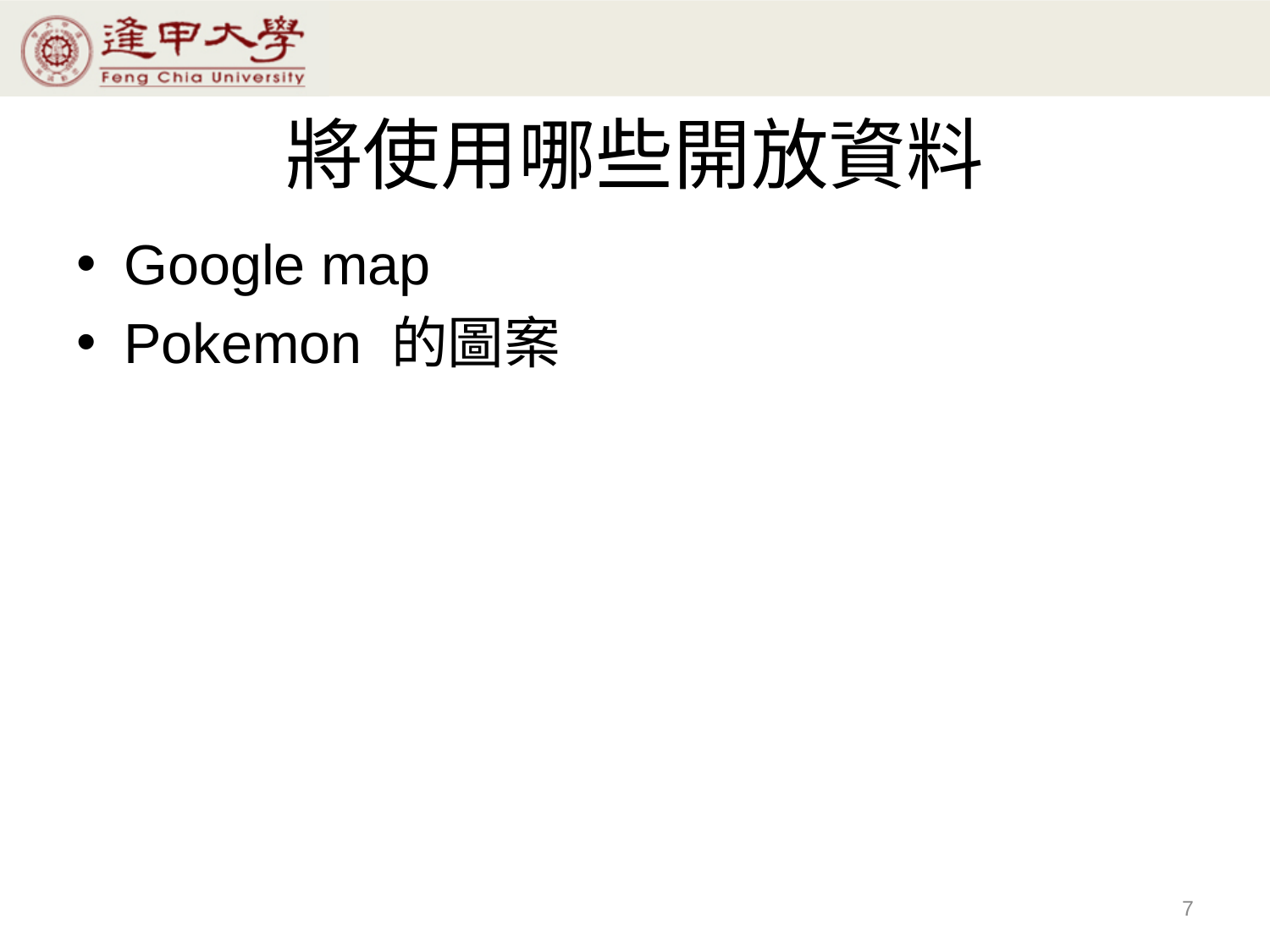

# 將使用哪些開放資料
Google map
Pokemon 的圖案
7